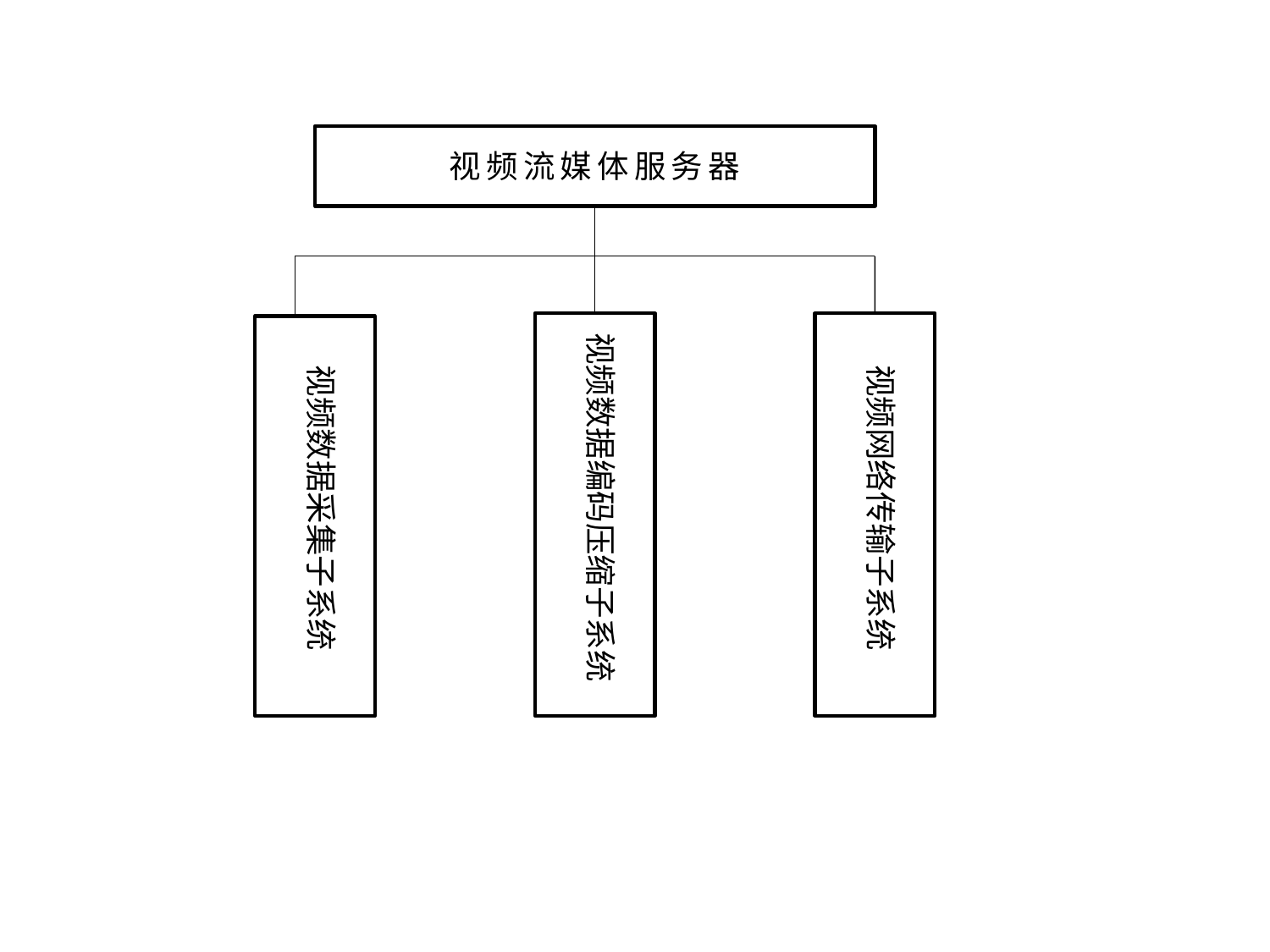

视频流媒体服务器

视频数据编码压缩子系统
视频网络传输子系统
视频数据采集子系统